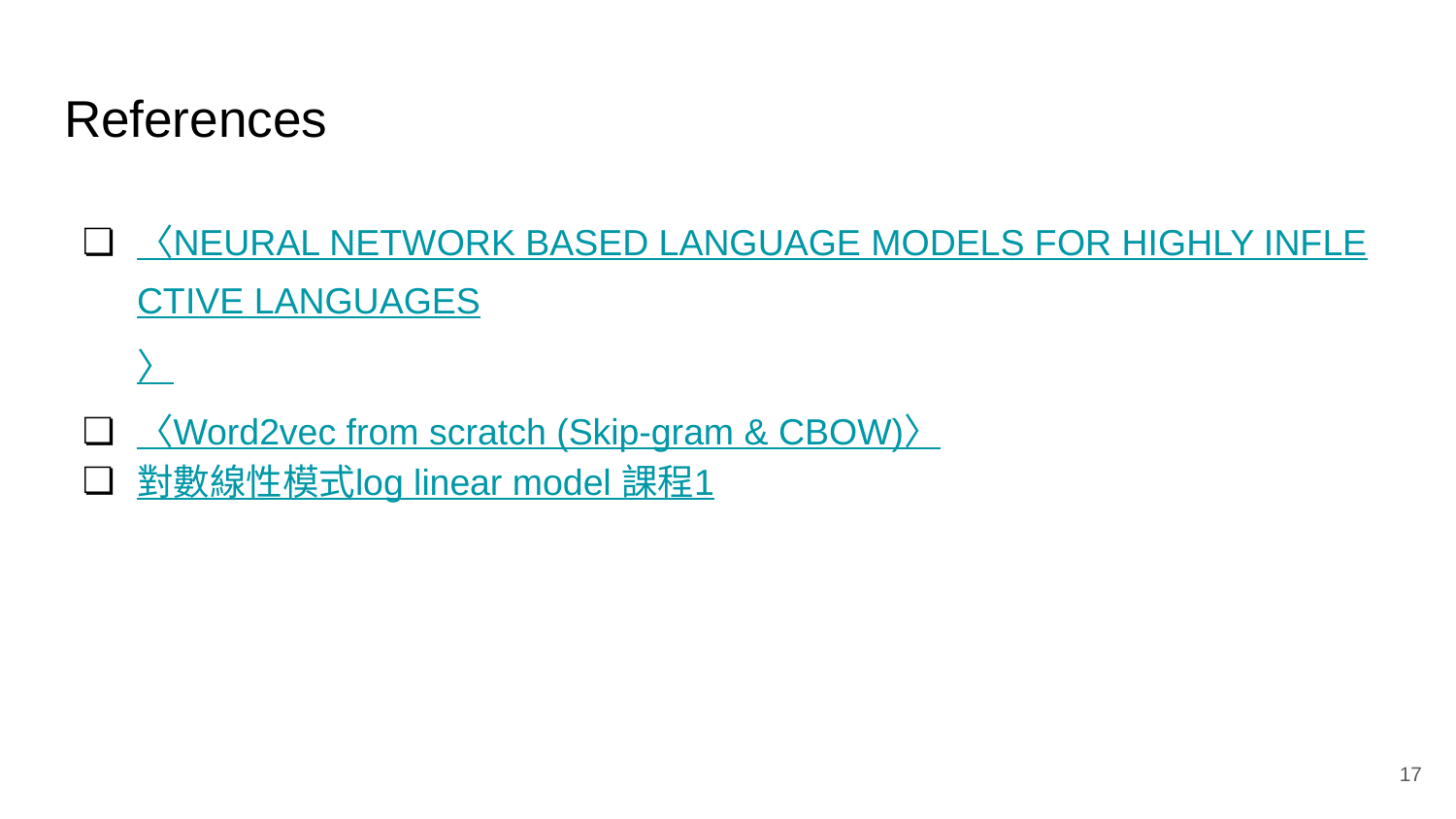

# References
〈NEURAL NETWORK BASED LANGUAGE MODELS FOR HIGHLY INFLECTIVE LANGUAGES〉
〈Word2vec from scratch (Skip-gram & CBOW)〉
對數線性模式log linear model 課程1
17